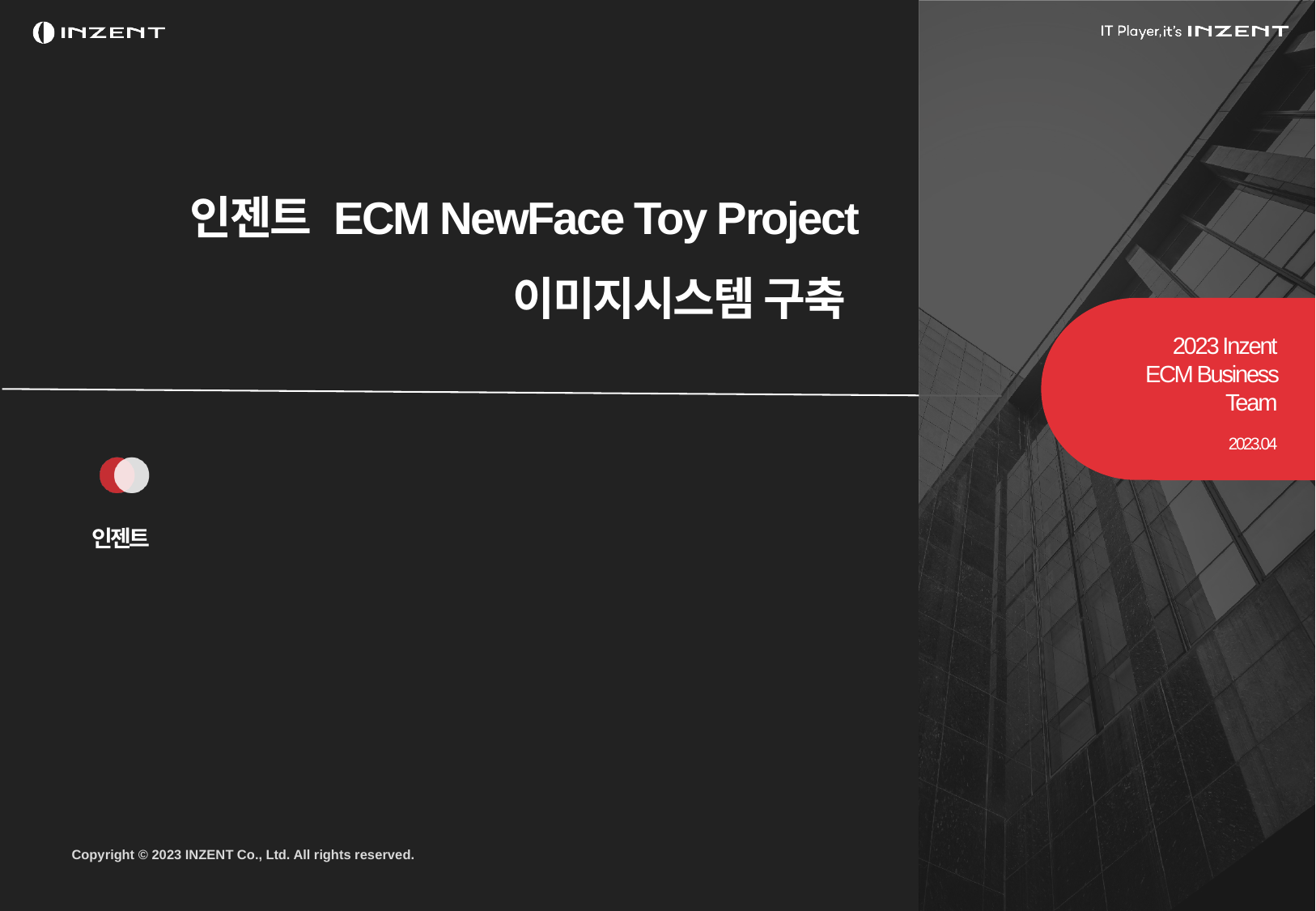

인젠트 ECM NewFace Toy Project
이미지시스템 구축
2023 Inzent
ECM Business Team
2023.04
인젠트